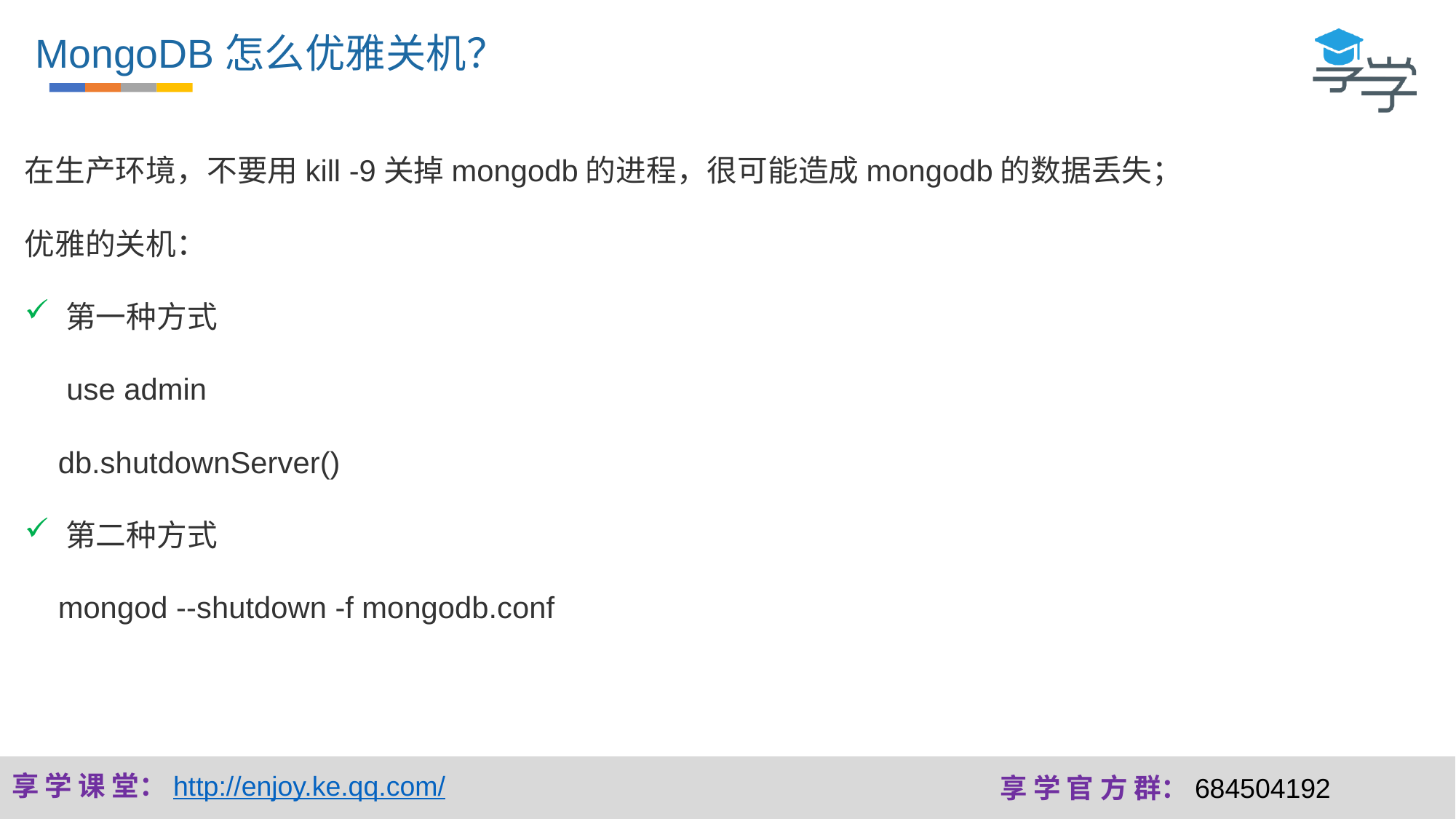

MongoDB怎么优雅关机？

在生产环境，不要用kill -9关掉mongodb的进程，很可能造成mongodb的数据丢失；
优雅的关机：
第一种方式
     use admin
    db.shutdownServer()
第二种方式
    mongod --shutdown -f mongodb.conf